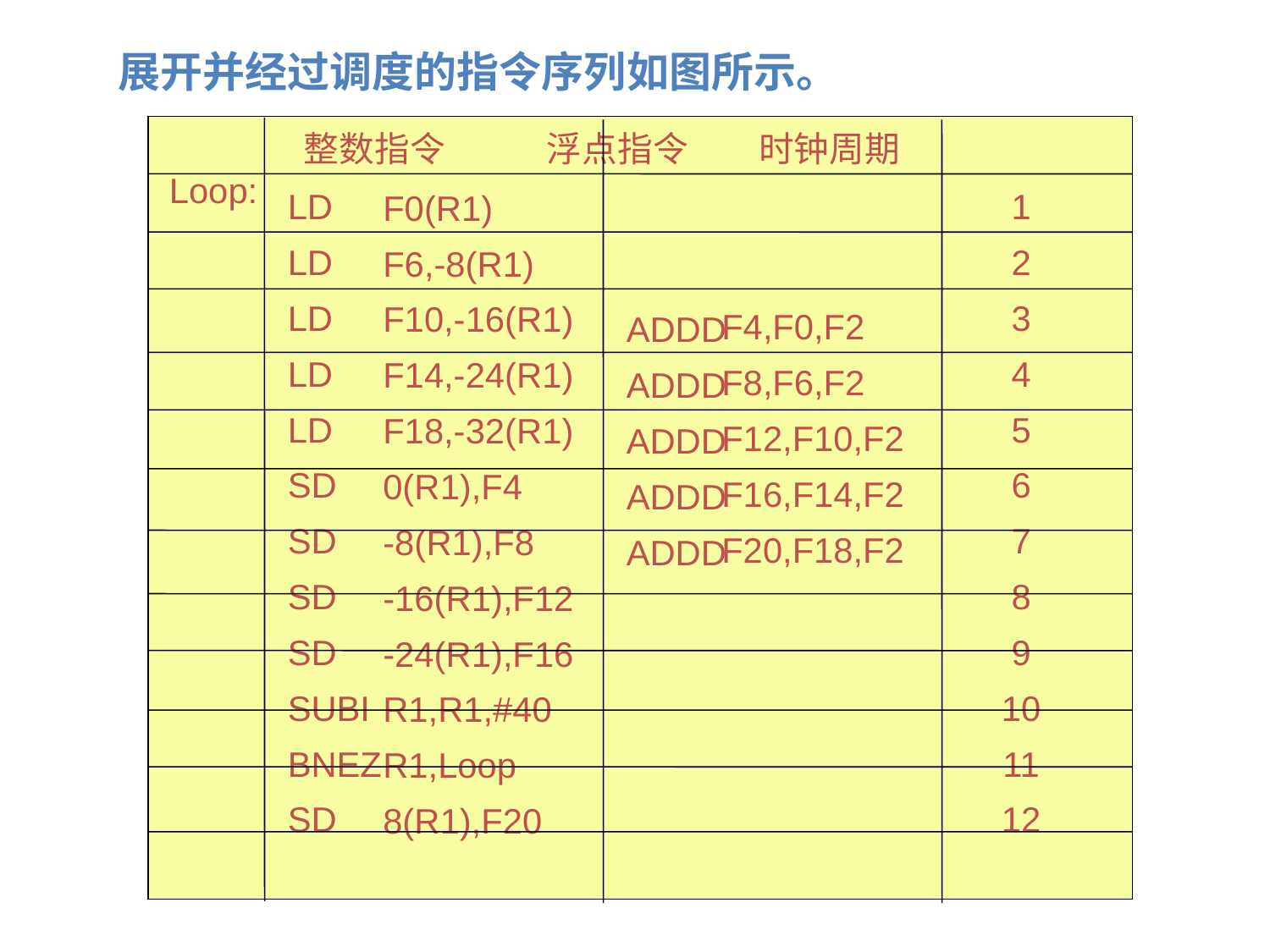

展开并经过调度的指令序列如图所示。

 整数指令             浮点指令         时钟周期
Loop:

LD
LD
LD
LD
LD
SD
SD
SD
SD
SUBI
BNEZ
SD
1
2
3
4
5
6
7
8
9
10
11
12
F0(R1)
F6,-8(R1)
F10,-16(R1)
F14,-24(R1)
F18,-32(R1)
0(R1),F4
-8(R1),F8
-16(R1),F12
-24(R1),F16
R1,R1,#40
R1,Loop
8(R1),F20

F4,F0,F2
F8,F6,F2
F12,F10,F2
F16,F14,F2
F20,F18,F2
ADDD
ADDD
ADDD
ADDD
ADDD